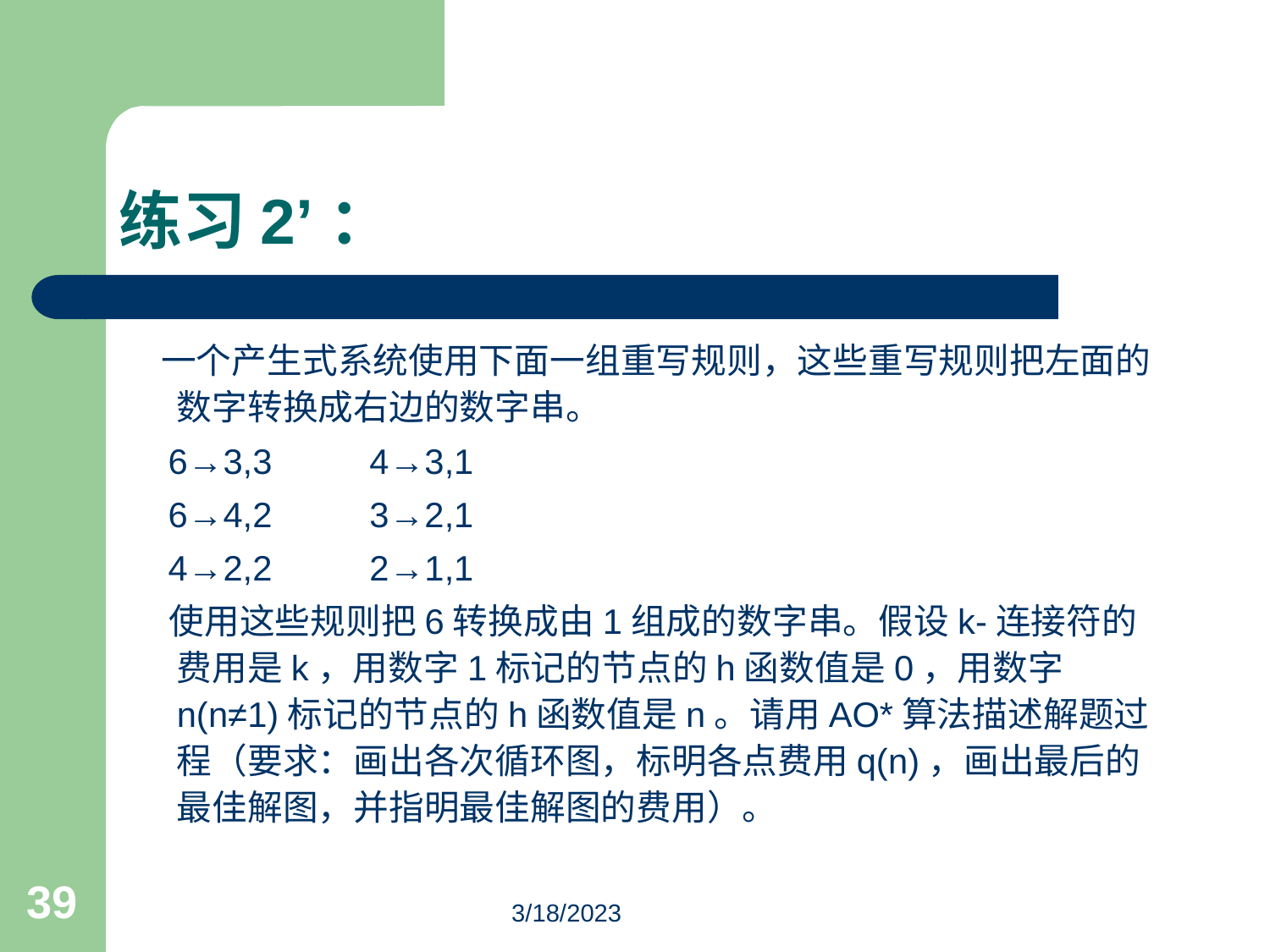

# 练习2’：
   一个产生式系统使用下面一组重写规则，这些重写规则把左面的数字转换成右边的数字串。
    6→3,3          4→3,1
    6→4,2          3→2,1
    4→2,2          2→1,1
    使用这些规则把6转换成由1组成的数字串。假设k-连接符的费用是k，用数字1标记的节点的h函数值是0，用数字n(n≠1)标记的节点的h函数值是n。请用AO*算法描述解题过程（要求：画出各次循环图，标明各点费用q(n)，画出最后的最佳解图，并指明最佳解图的费用）。
39
3/18/2023